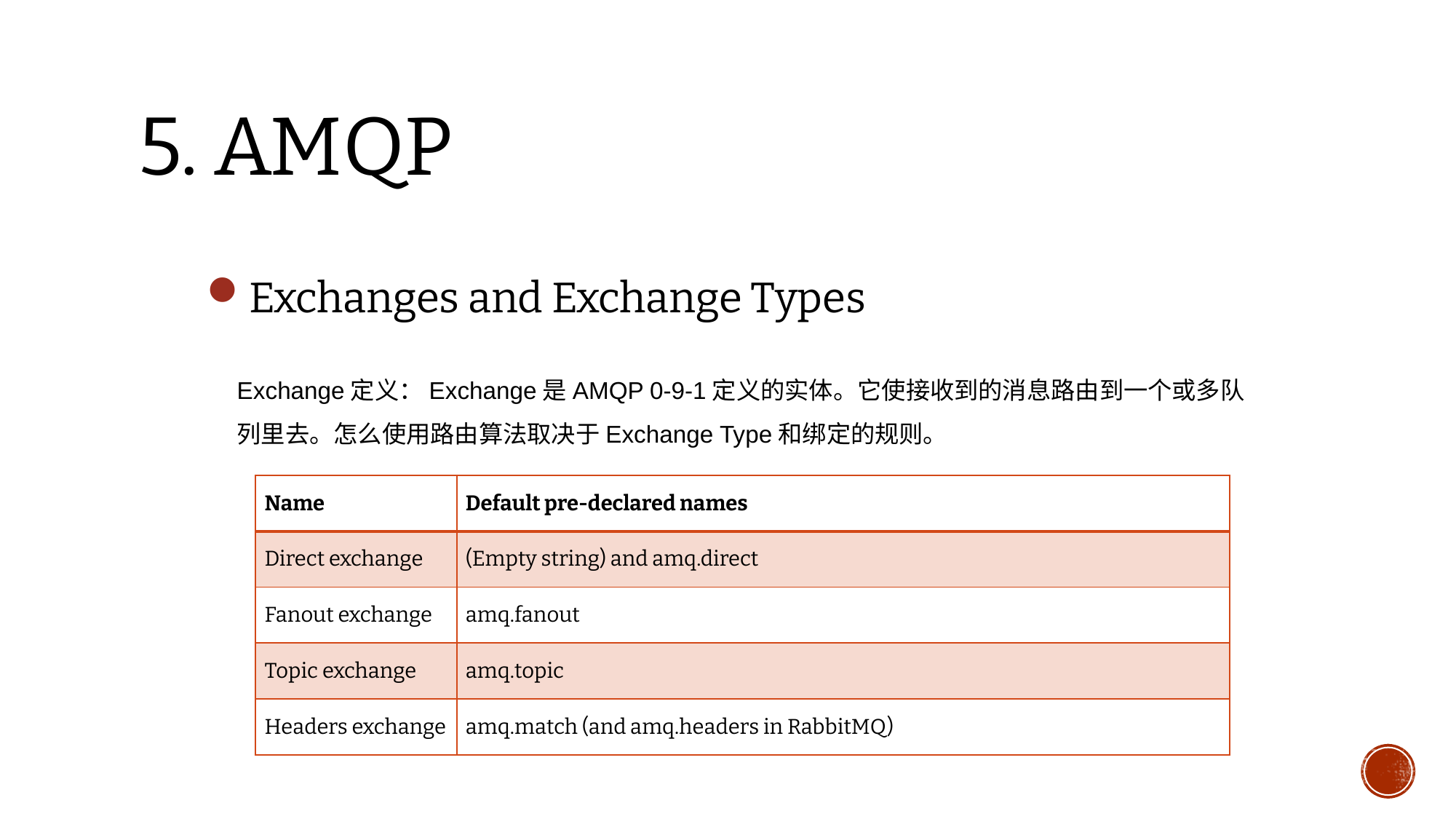

# 5. AMQP
Exchanges and Exchange Types

Exchange定义：Exchange是AMQP 0-9-1定义的实体。它使接收到的消息路由到一个或多队列里去。怎么使用路由算法取决于Exchange Type和绑定的规则。
| Name | Default pre-declared names |
| --- | --- |
| Direct exchange | (Empty string) and amq.direct |
| Fanout exchange | amq.fanout |
| Topic exchange | amq.topic |
| Headers exchange | amq.match (and amq.headers in RabbitMQ) |